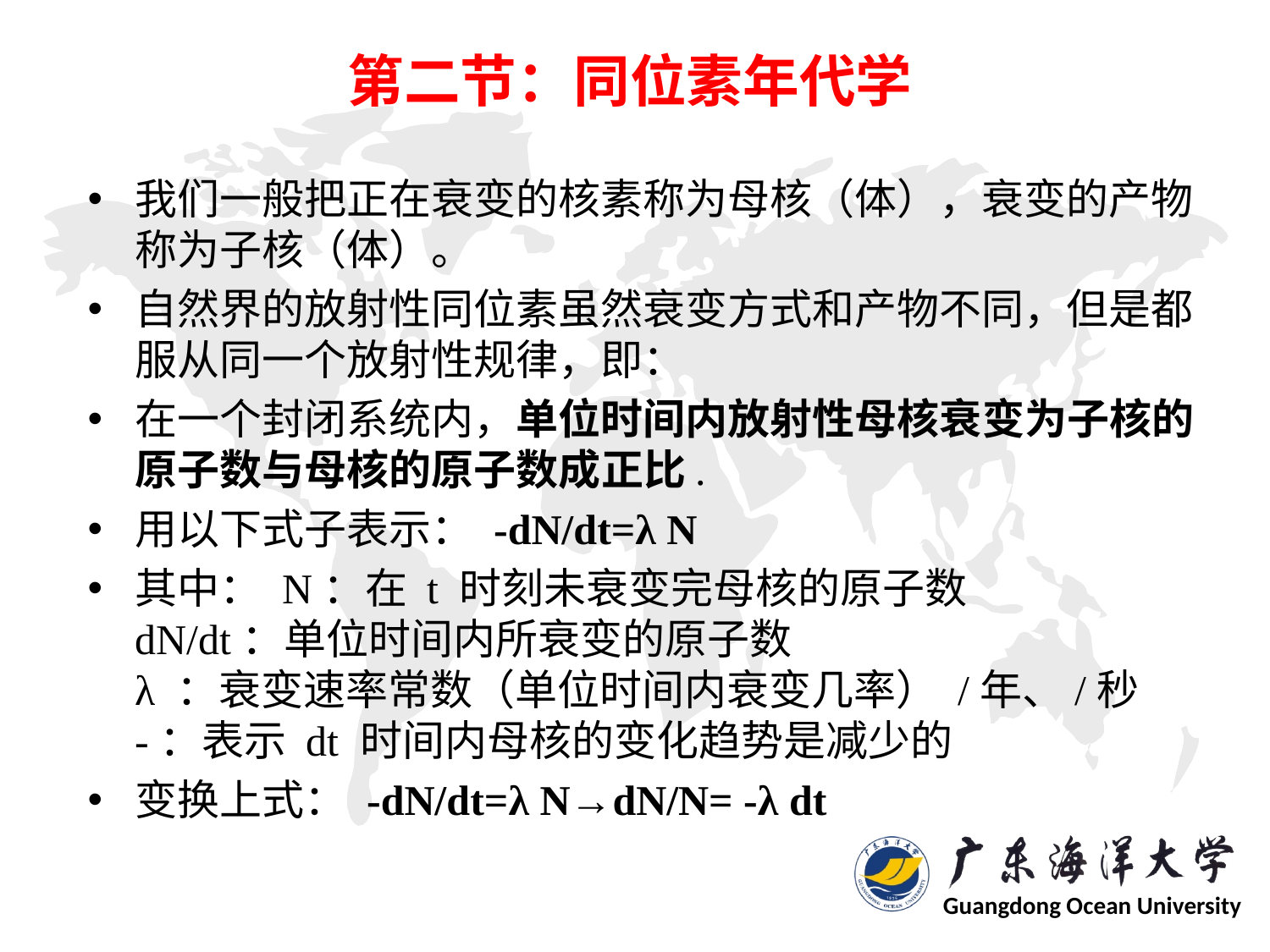

# 第二节：同位素年代学
我们一般把正在衰变的核素称为母核（体），衰变的产物称为子核（体）。
自然界的放射性同位素虽然衰变方式和产物不同，但是都服从同一个放射性规律，即：
在一个封闭系统内，单位时间内放射性母核衰变为子核的原子数与母核的原子数成正比.
用以下式子表示： -dN/dt=λ N
其中： N：在 t 时刻未衰变完母核的原子数
dN/dt：单位时间内所衰变的原子数
λ ：衰变速率常数（单位时间内衰变几率） /年、/秒
-：表示 dt 时间内母核的变化趋势是减少的
变换上式： -dN/dt=λ N→dN/N= -λ dt